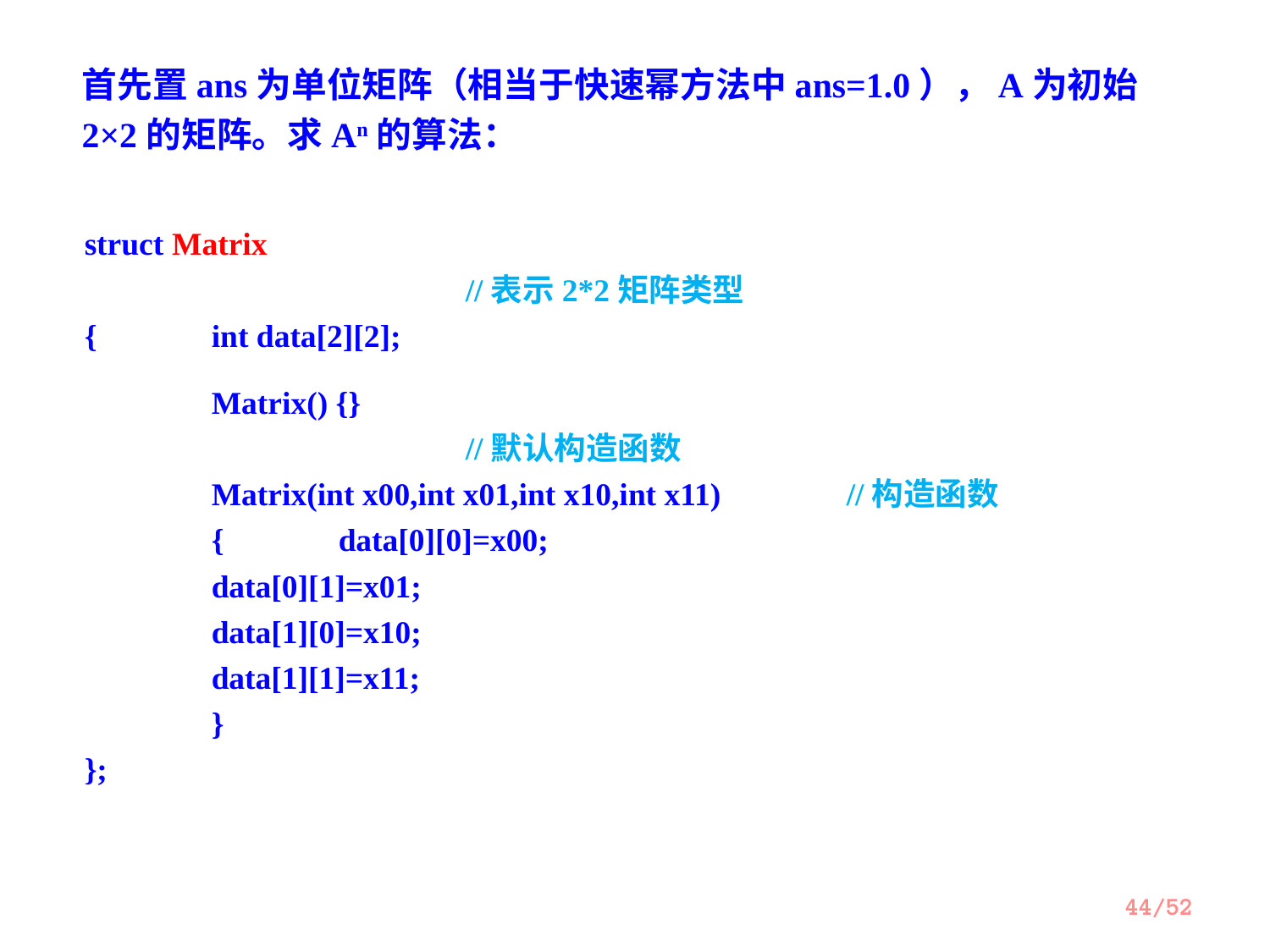

首先置ans为单位矩阵（相当于快速幂方法中ans=1.0），A为初始2×2的矩阵。求An的算法：
struct Matrix									//表示2*2矩阵类型
{    	int data[2][2];
     	Matrix() {} 								//默认构造函数
     	Matrix(int x00,int x01,int x10,int x11) 	//构造函数
     	{	data[0][0]=x00;
         	data[0][1]=x01;
         	data[1][0]=x10;
        	data[1][1]=x11;
    	}
};
44/52